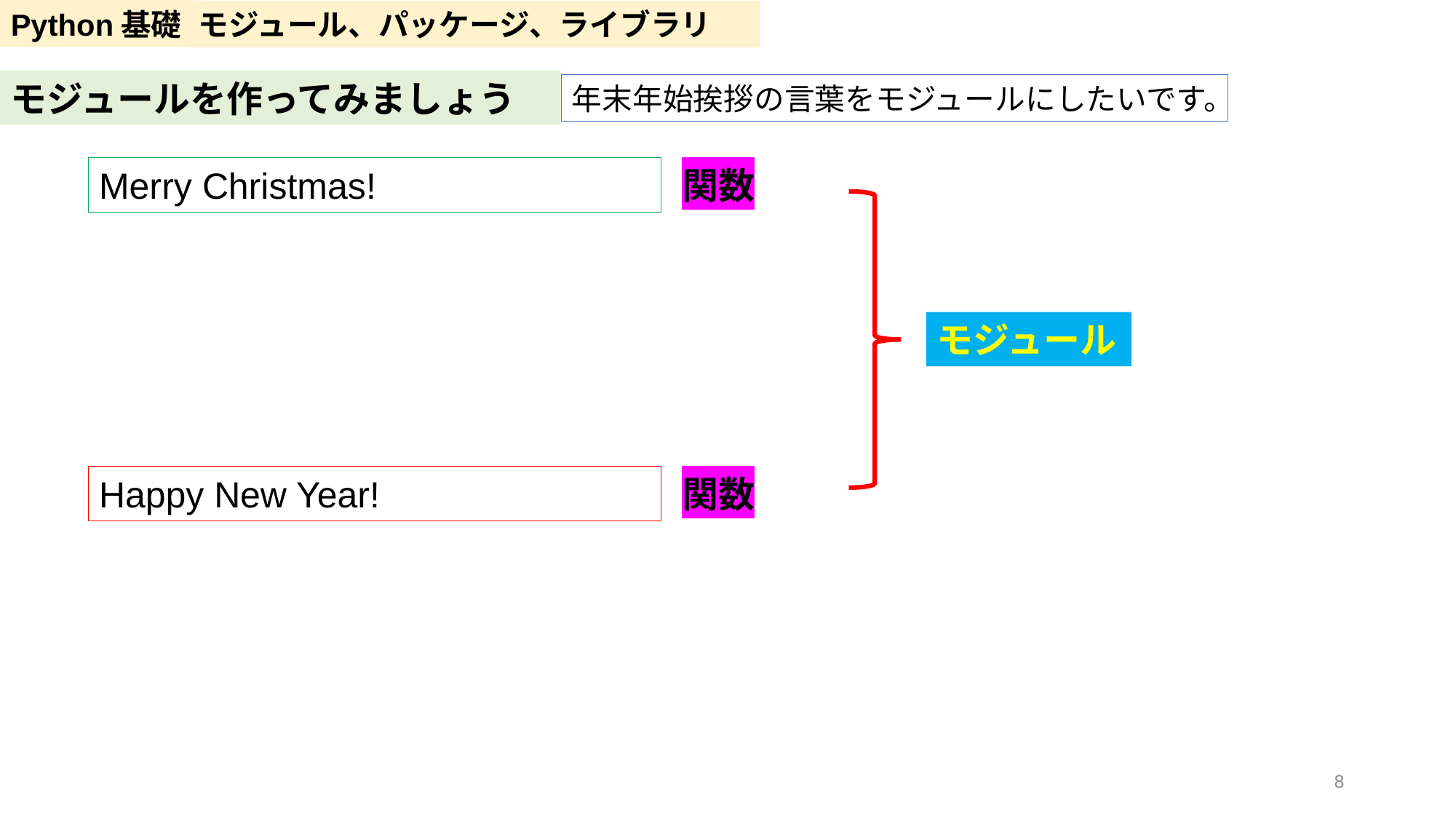

Python基礎
モジュール、パッケージ、ライブラリ
モジュールを作ってみましょう
年末年始挨拶の言葉をモジュールにしたいです。
Merry Christmas!
関数

モジュール
Happy New Year!
関数
8